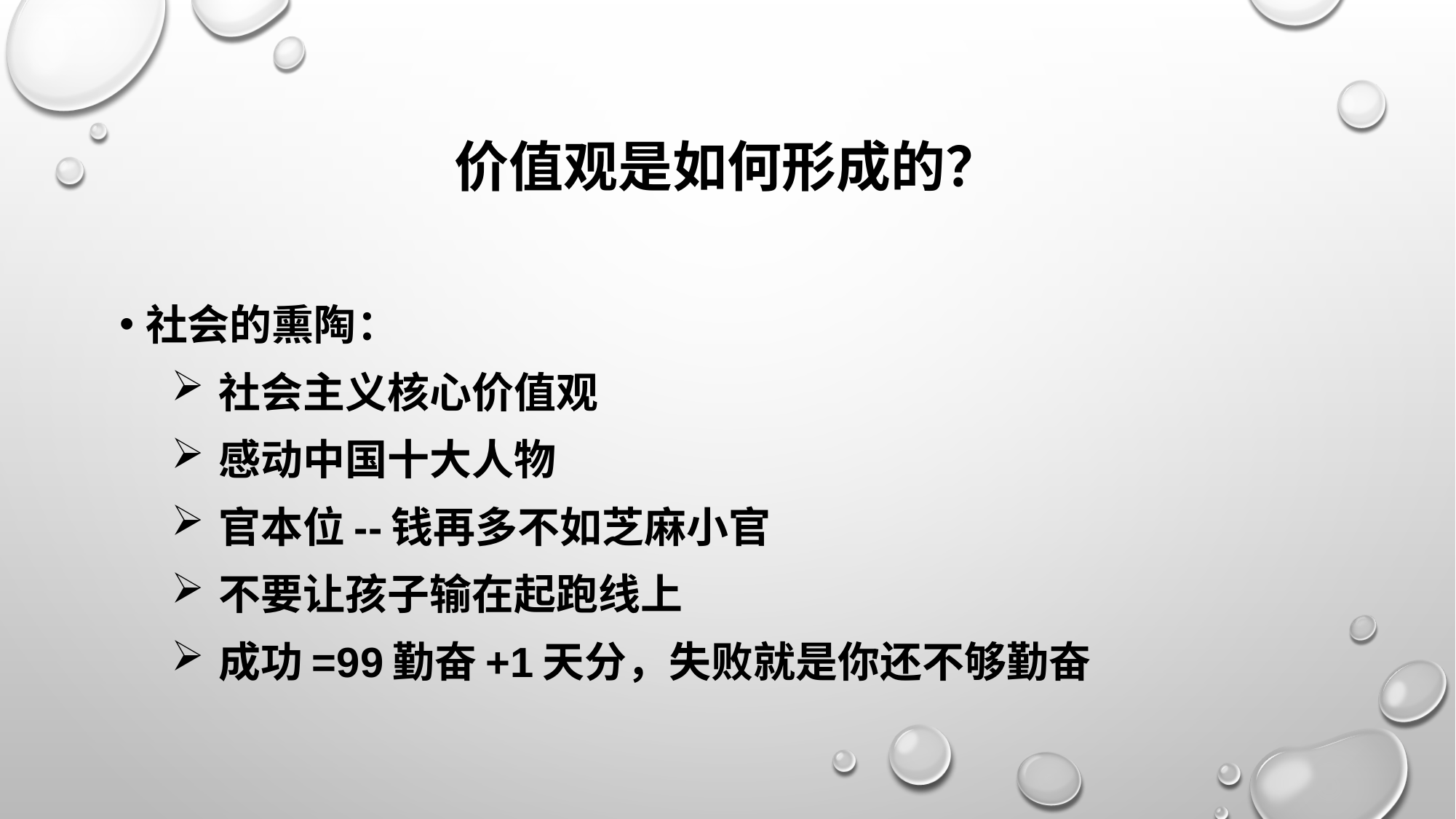

# 价值观是如何形成的？
社会的熏陶：
 社会主义核心价值观
 感动中国十大人物
 官本位--钱再多不如芝麻小官
 不要让孩子输在起跑线上
 成功=99勤奋+1天分，失败就是你还不够勤奋